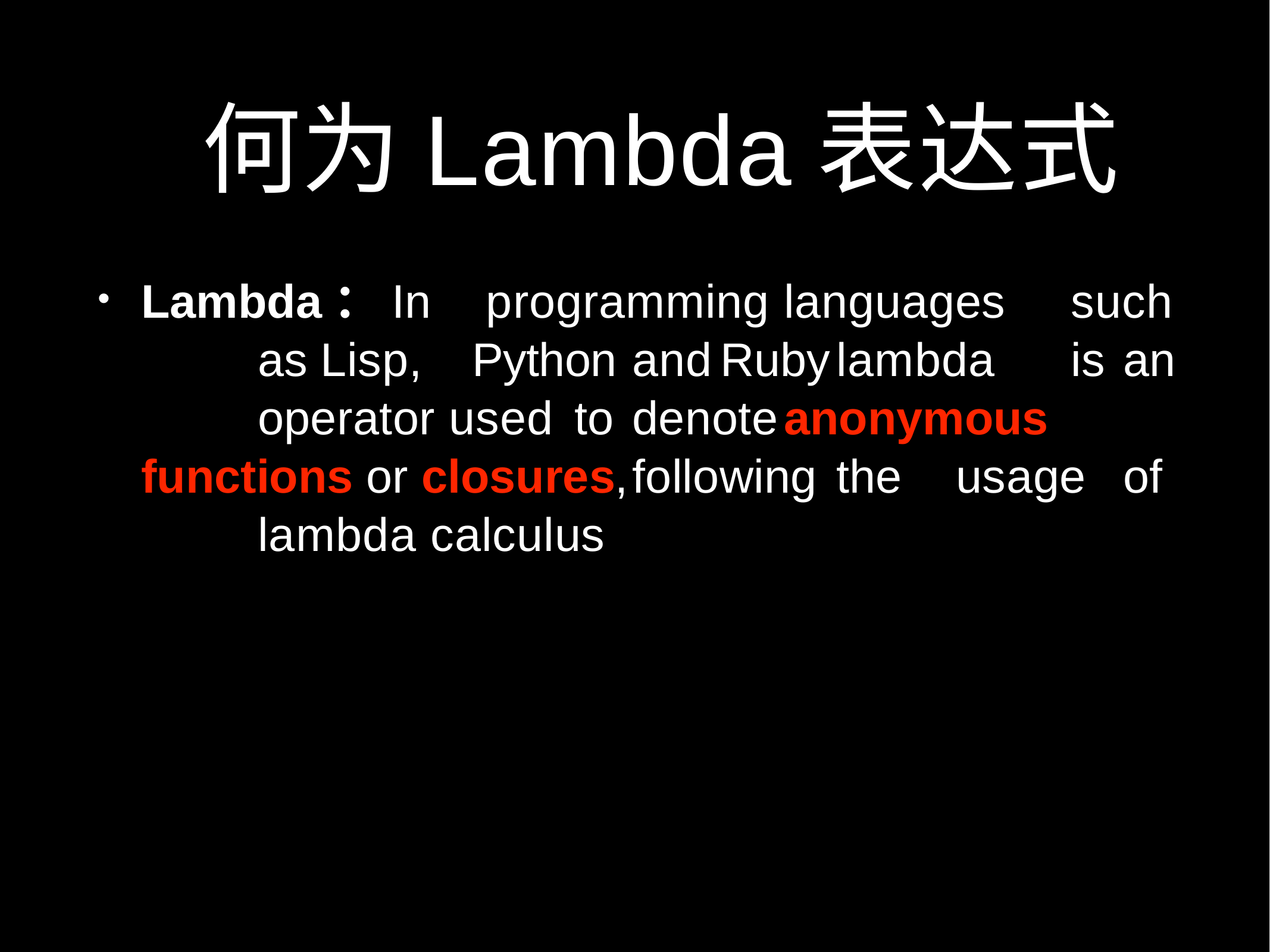

# 何为Lambda表达式
Lambda：In	 programming	languages	such	as Lisp,	Python	and	Ruby	lambda	is	an	operator used	 to	denote	anonymous functions or closures,	following	the		usage	of	lambda calculus
•